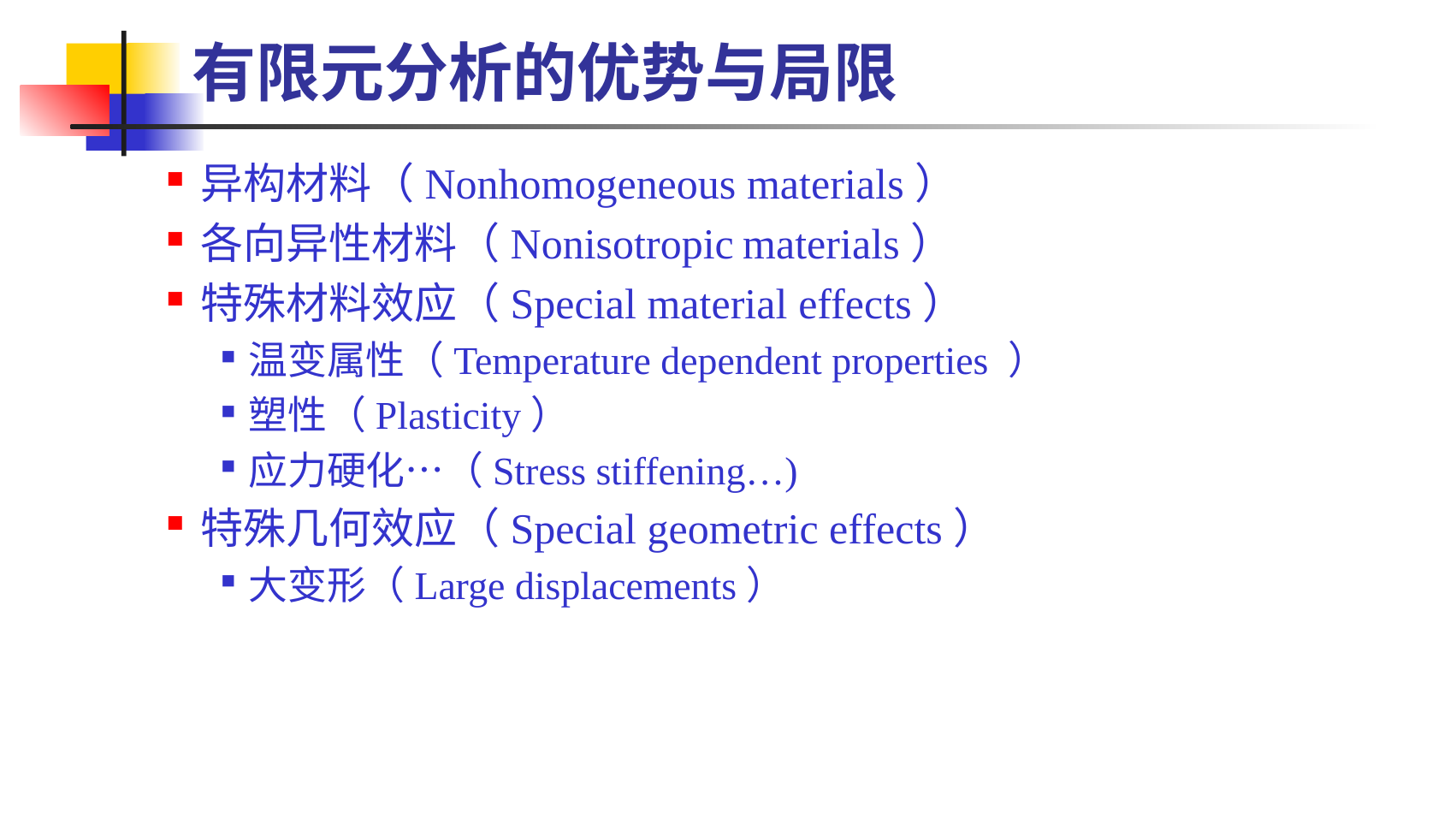

# 有限元分析的优势与局限
异构材料（Nonhomogeneous materials）
各向异性材料（Nonisotropic materials）
特殊材料效应（Special material effects）
温变属性（Temperature dependent properties ）
塑性（Plasticity）
应力硬化…（Stress stiffening…)
特殊几何效应（Special geometric effects）
大变形（Large displacements）